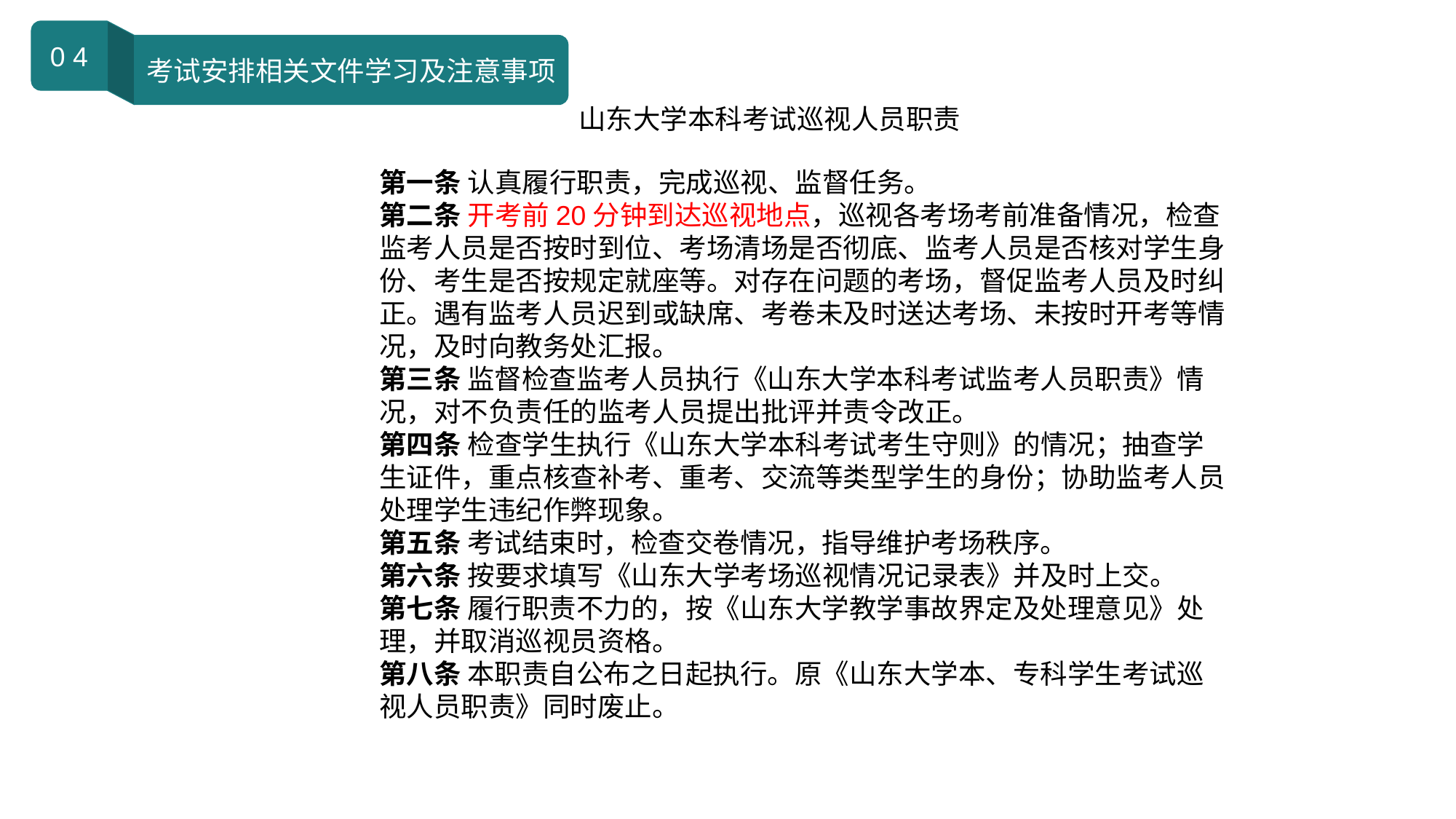

0 4

考试安排相关文件学习及注意事项
山东大学本科考试巡视人员职责
第一条 认真履行职责，完成巡视、监督任务。
第二条 开考前20分钟到达巡视地点，巡视各考场考前准备情况，检查监考人员是否按时到位、考场清场是否彻底、监考人员是否核对学生身份、考生是否按规定就座等。对存在问题的考场，督促监考人员及时纠正。遇有监考人员迟到或缺席、考卷未及时送达考场、未按时开考等情况，及时向教务处汇报。
第三条 监督检查监考人员执行《山东大学本科考试监考人员职责》情况，对不负责任的监考人员提出批评并责令改正。
第四条 检查学生执行《山东大学本科考试考生守则》的情况；抽查学生证件，重点核查补考、重考、交流等类型学生的身份；协助监考人员处理学生违纪作弊现象。
第五条 考试结束时，检查交卷情况，指导维护考场秩序。
第六条 按要求填写《山东大学考场巡视情况记录表》并及时上交。
第七条 履行职责不力的，按《山东大学教学事故界定及处理意见》处理，并取消巡视员资格。
第八条 本职责自公布之日起执行。原《山东大学本、专科学生考试巡视人员职责》同时废止。